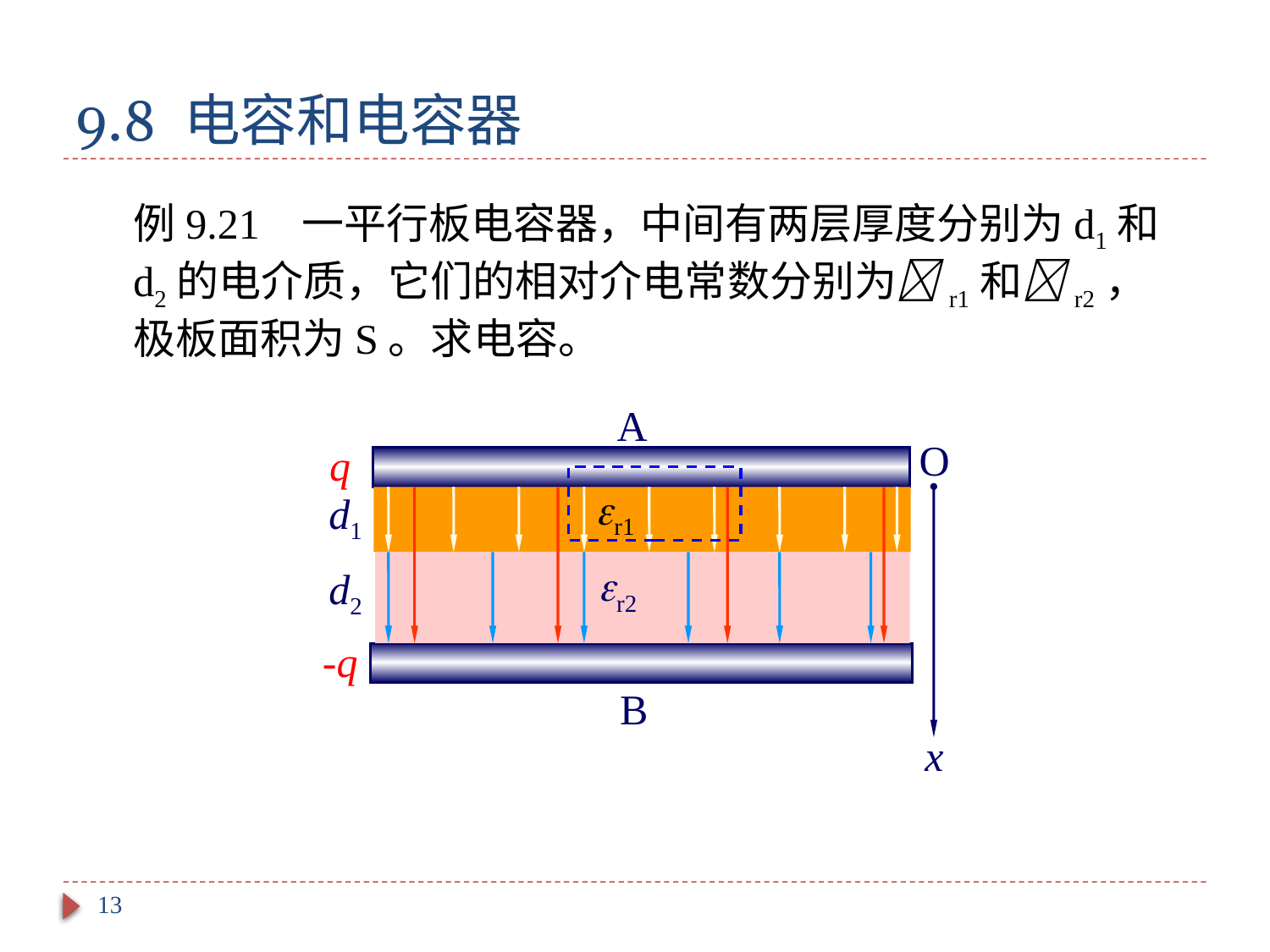

# 9.8 电容和电容器
例9.21   一平行板电容器，中间有两层厚度分别为d1和d2的电介质，它们的相对介电常数分别为εr1和εr2，极板面积为S。求电容。
A
O

x
q
-q

εr1
d1

εr2
d2

B
13